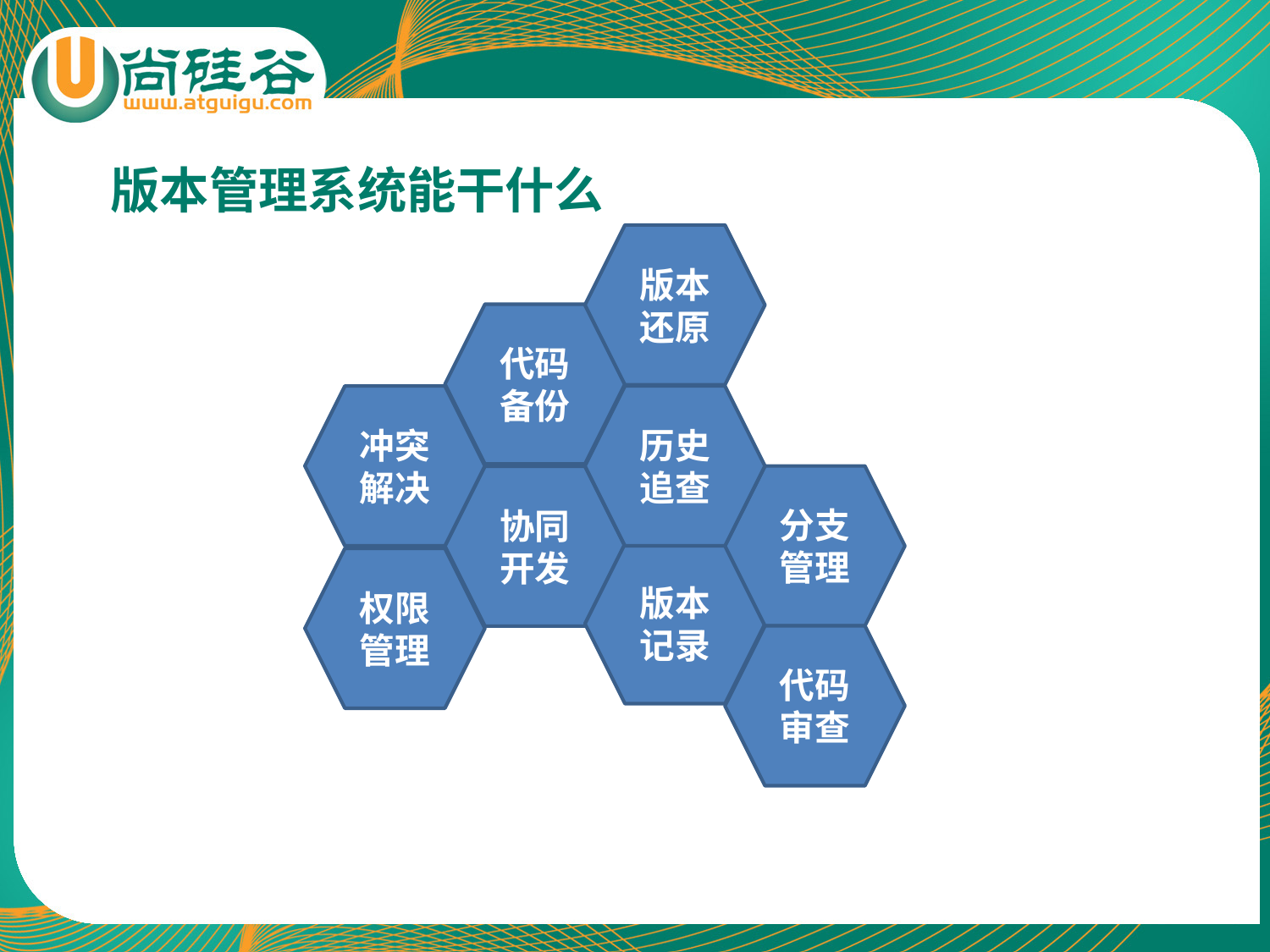

版本管理系统能干什么
版本还原
代码
备份
冲突解决
历史追查
分支管理
协同开发
版本记录
权限管理
代码审查